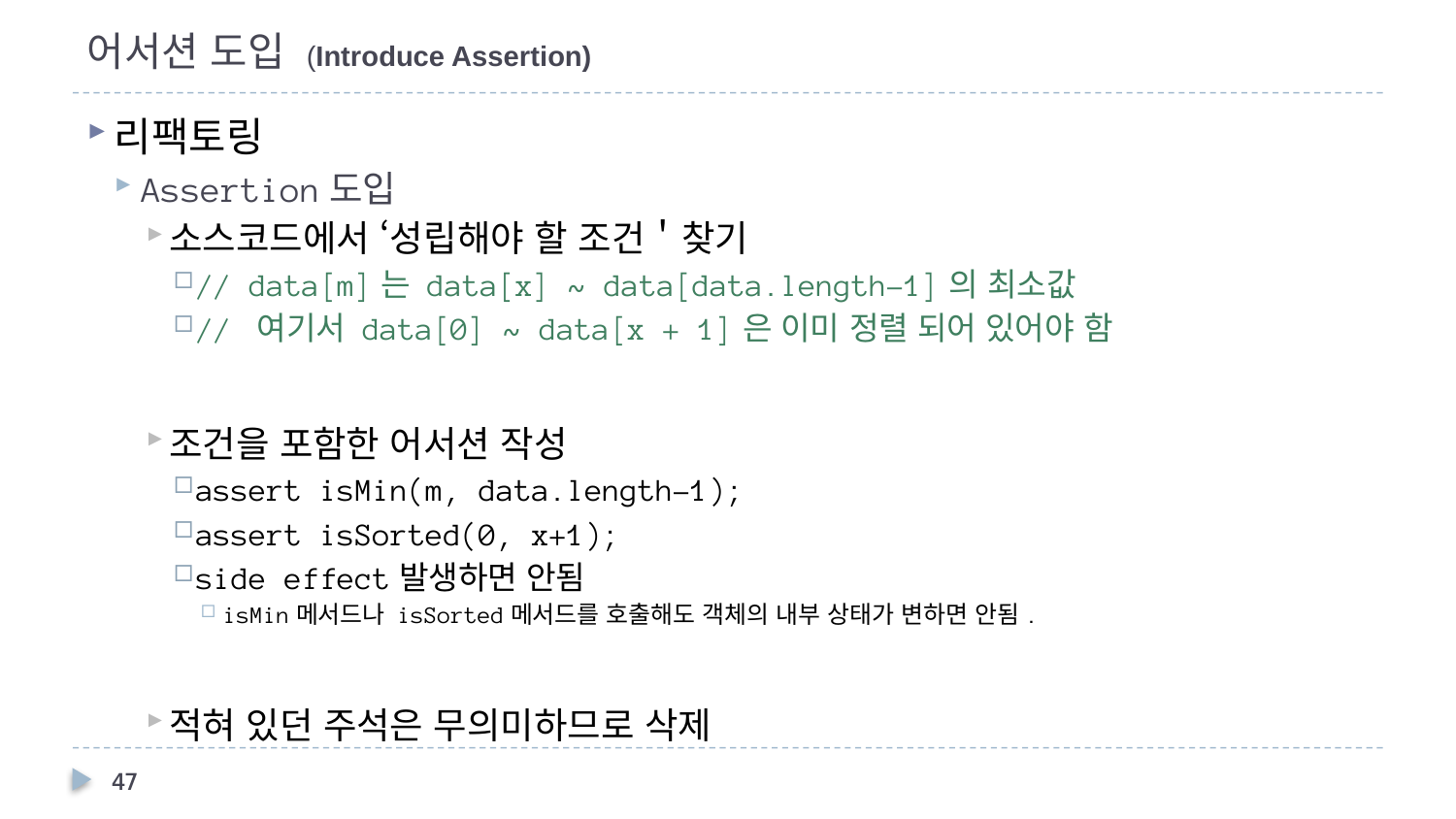

# 어서션 도입 (Introduce Assertion)
리팩토링
Assertion도입
소스코드에서 ‘성립해야 할 조건＇찾기
// data[m]는 data[x] ~ data[data.length-1]의 최소값
// 여기서 data[0] ~ data[x + 1]은 이미 정렬 되어 있어야 함

조건을 포함한 어서션 작성
assert isMin(m, data.length-1);
assert isSorted(0, x+1);
side effect발생하면 안됨
isMin메서드나 isSorted메서드를 호출해도 객체의 내부 상태가 변하면 안됨.

적혀 있던 주석은 무의미하므로 삭제
47